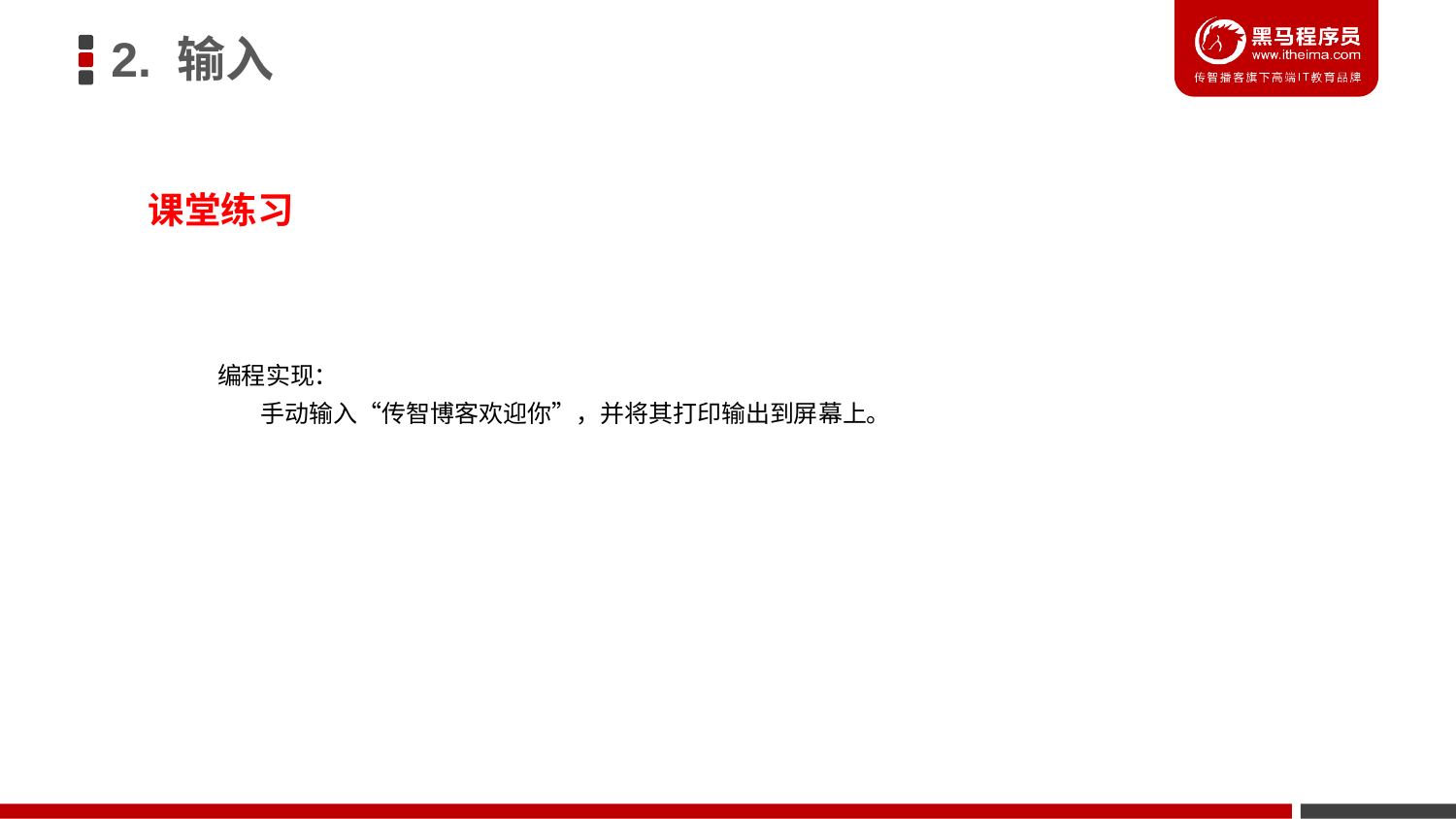

2. 输入
课堂练习
编程实现：
       手动输入“传智博客欢迎你”，并将其打印输出到屏幕上。